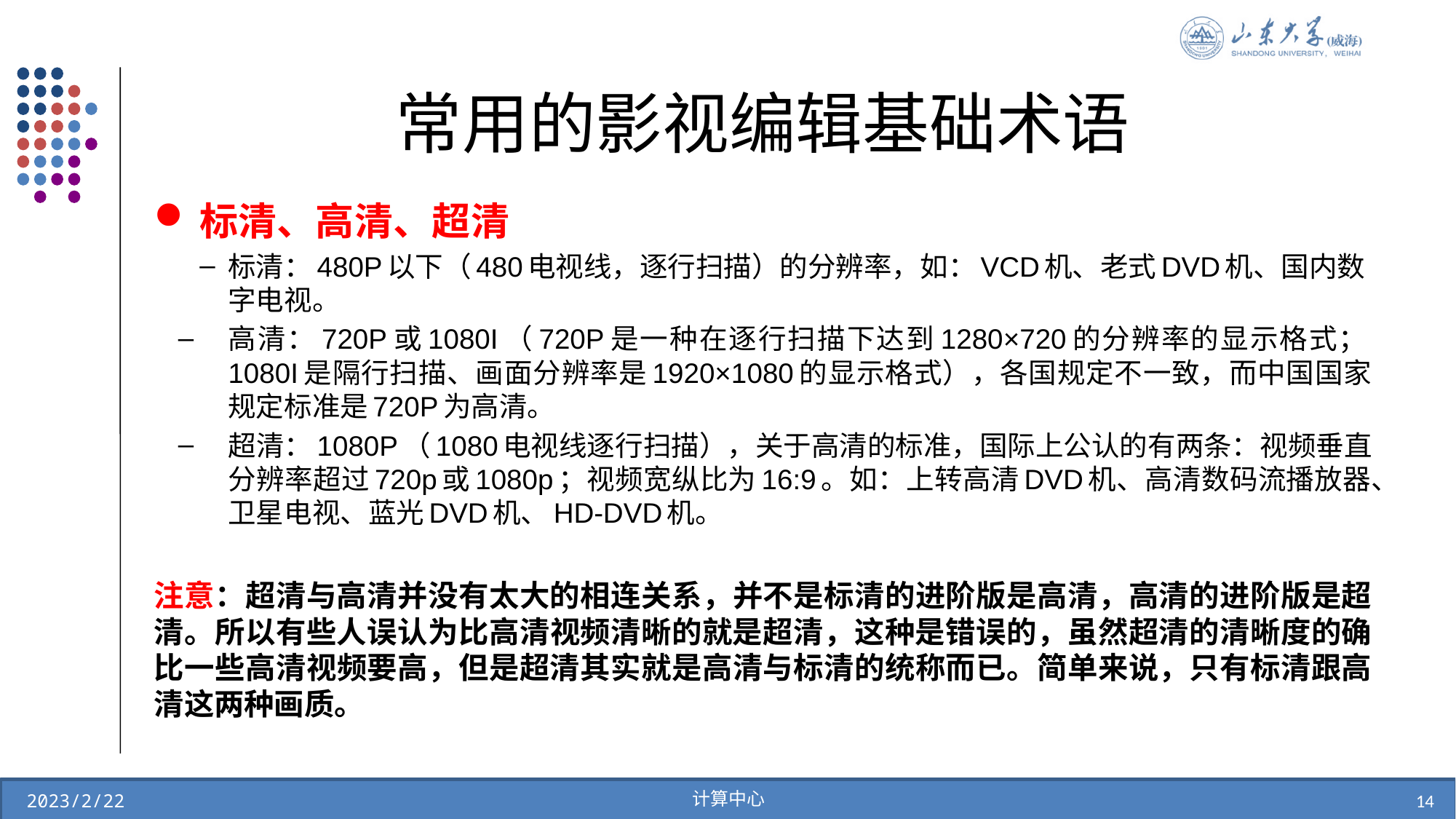

# 常用的影视编辑基础术语
标清、高清、超清
标清：480P以下（480电视线，逐行扫描）的分辨率，如：VCD机、老式DVD机、国内数字电视。
高清：720P或1080I（720P是一种在逐行扫描下达到1280×720的分辨率的显示格式；1080I是隔行扫描、画面分辨率是1920×1080的显示格式），各国规定不一致，而中国国家规定标准是720P为高清。
超清：1080P（1080电视线逐行扫描），关于高清的标准，国际上公认的有两条：视频垂直分辨率超过720p或1080p；视频宽纵比为16:9。如：上转高清DVD机、高清数码流播放器、卫星电视、蓝光DVD机、HD-DVD机。

注意：超清与高清并没有太大的相连关系，并不是标清的进阶版是高清，高清的进阶版是超清。所以有些人误认为比高清视频清晰的就是超清，这种是错误的，虽然超清的清晰度的确比一些高清视频要高，但是超清其实就是高清与标清的统称而已。简单来说，只有标清跟高清这两种画质。
计算中心
14